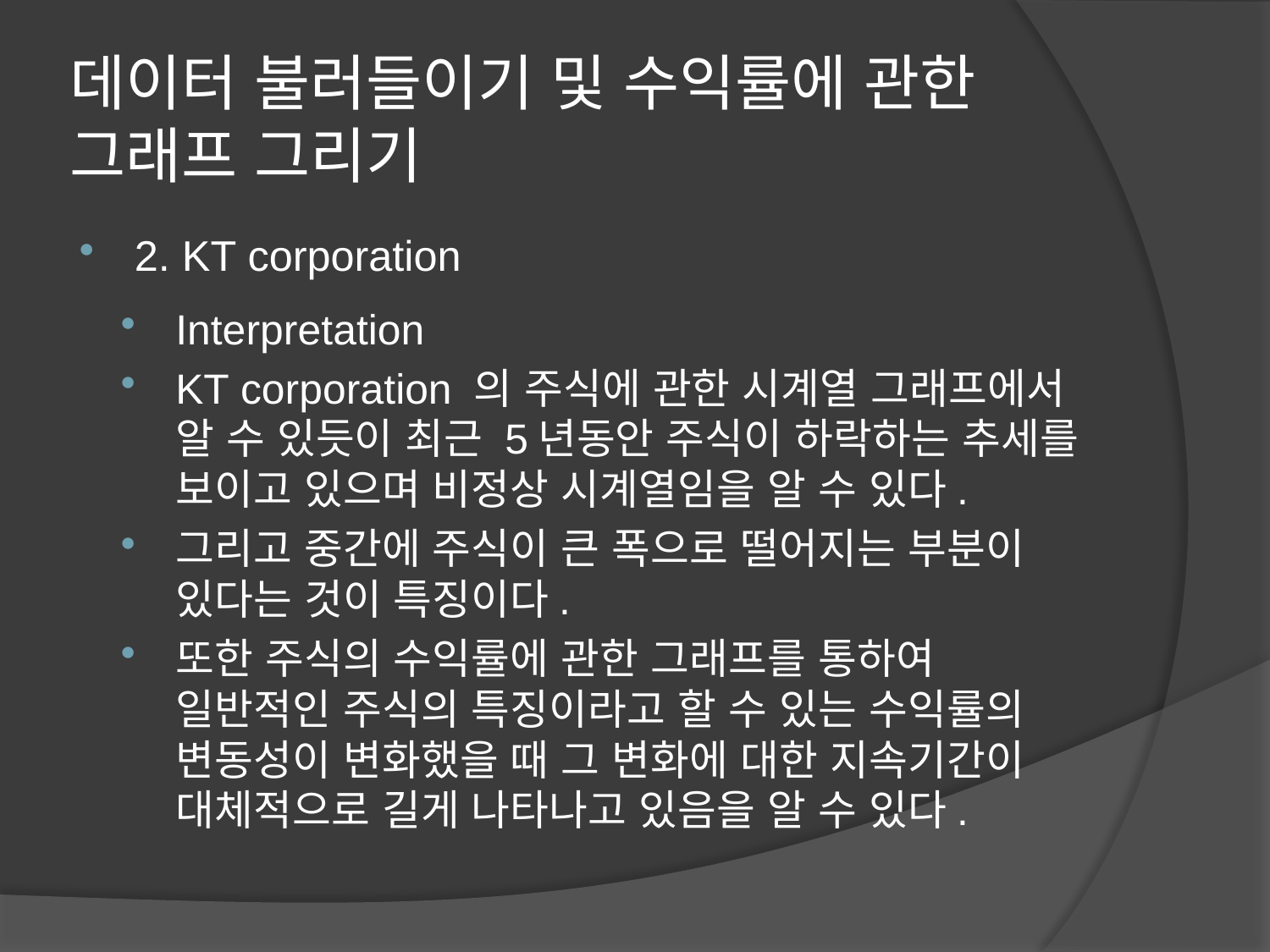

# 데이터 불러들이기 및 수익률에 관한 그래프 그리기
2. KT corporation

Interpretation
KT corporation 의 주식에 관한 시계열 그래프에서 알 수 있듯이 최근 5년동안 주식이 하락하는 추세를 보이고 있으며 비정상 시계열임을 알 수 있다.
그리고 중간에 주식이 큰 폭으로 떨어지는 부분이 있다는 것이 특징이다.
또한 주식의 수익률에 관한 그래프를 통하여 일반적인 주식의 특징이라고 할 수 있는 수익률의 변동성이 변화했을 때 그 변화에 대한 지속기간이 대체적으로 길게 나타나고 있음을 알 수 있다.